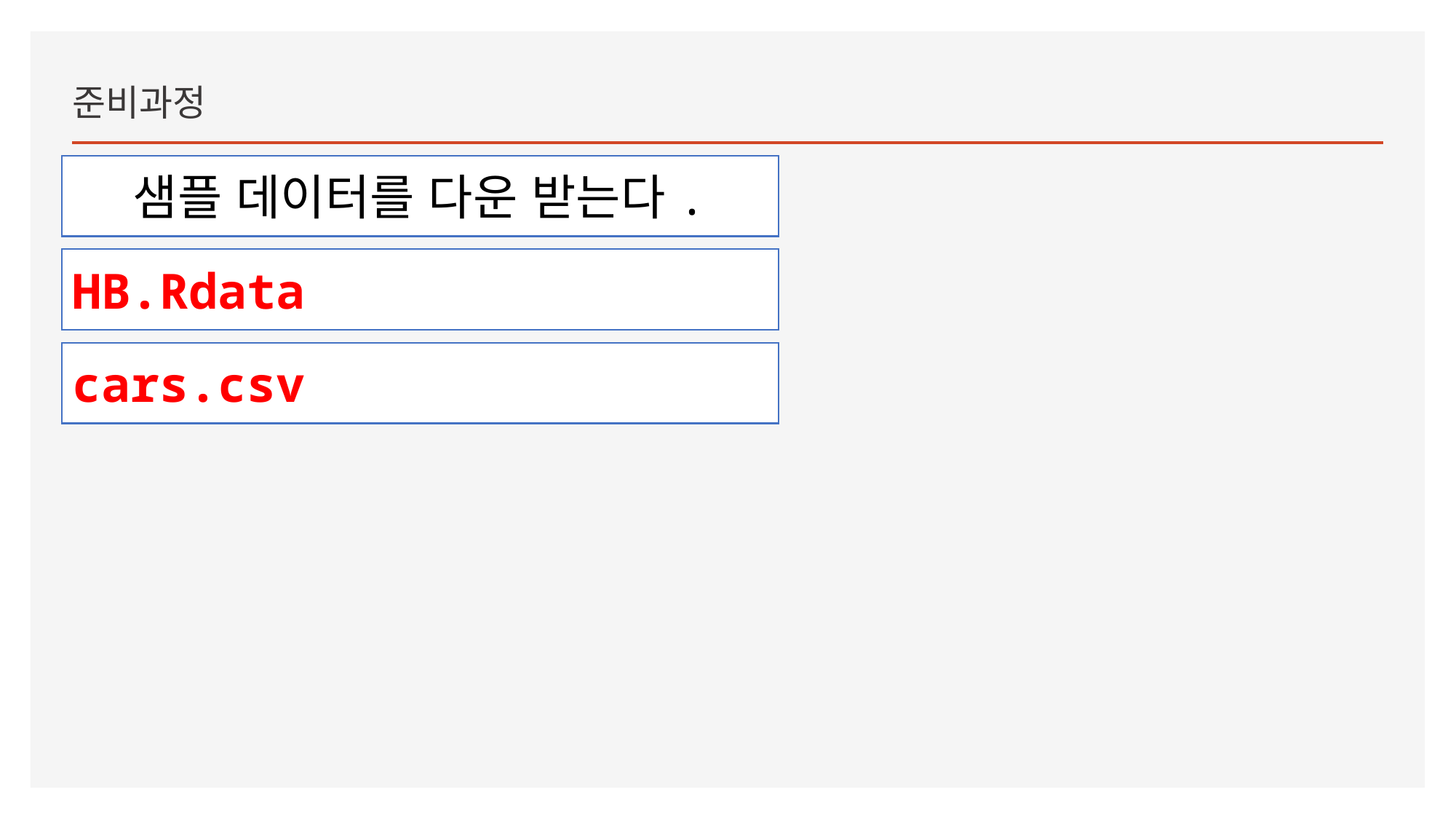

준비과정
샘플 데이터를 다운 받는다.
HB.Rdata
cars.csv